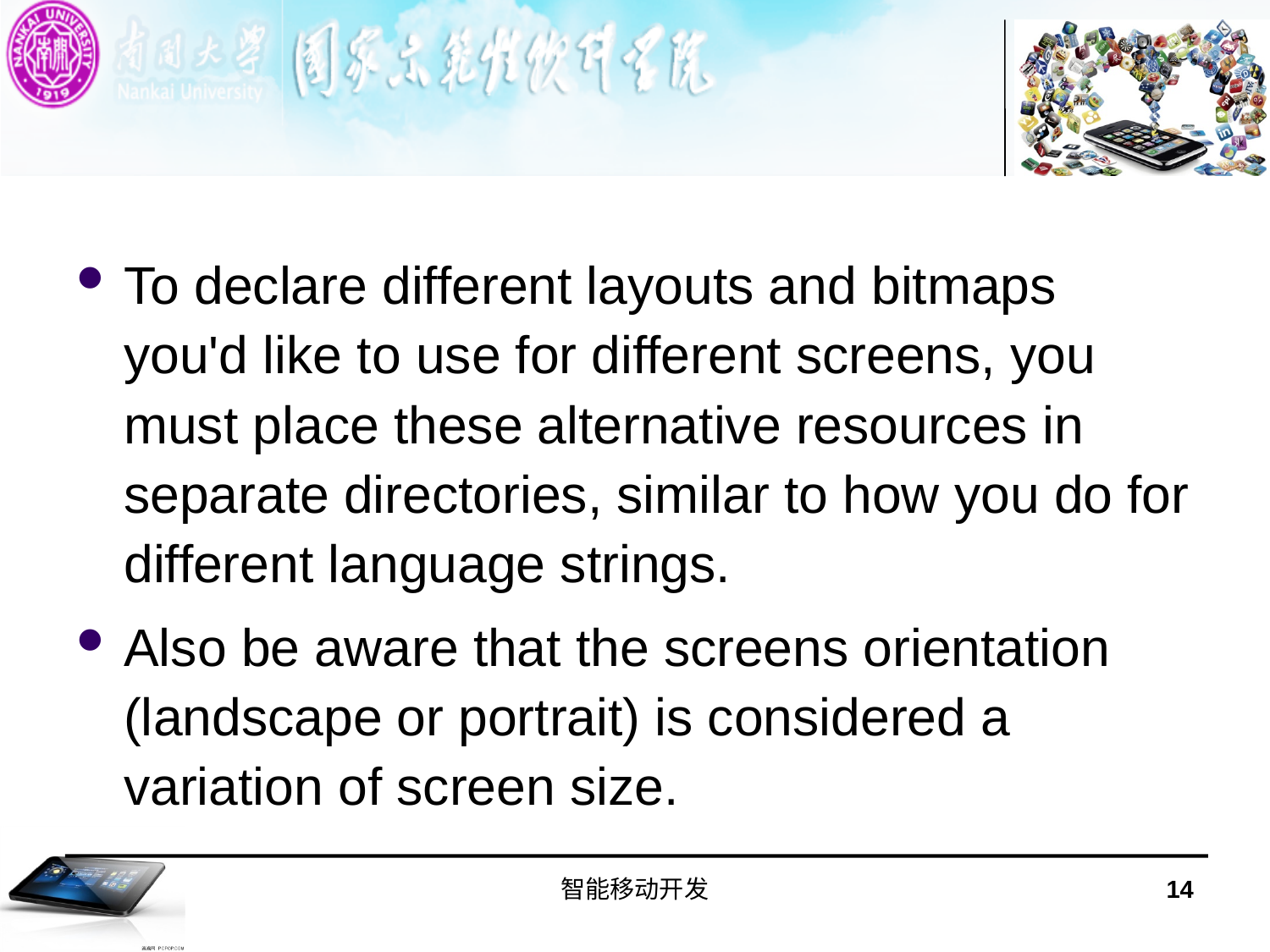

#
To declare different layouts and bitmaps you'd like to use for different screens, you must place these alternative resources in separate directories, similar to how you do for different language strings.
Also be aware that the screens orientation (landscape or portrait) is considered a variation of screen size.
智能移动开发
14